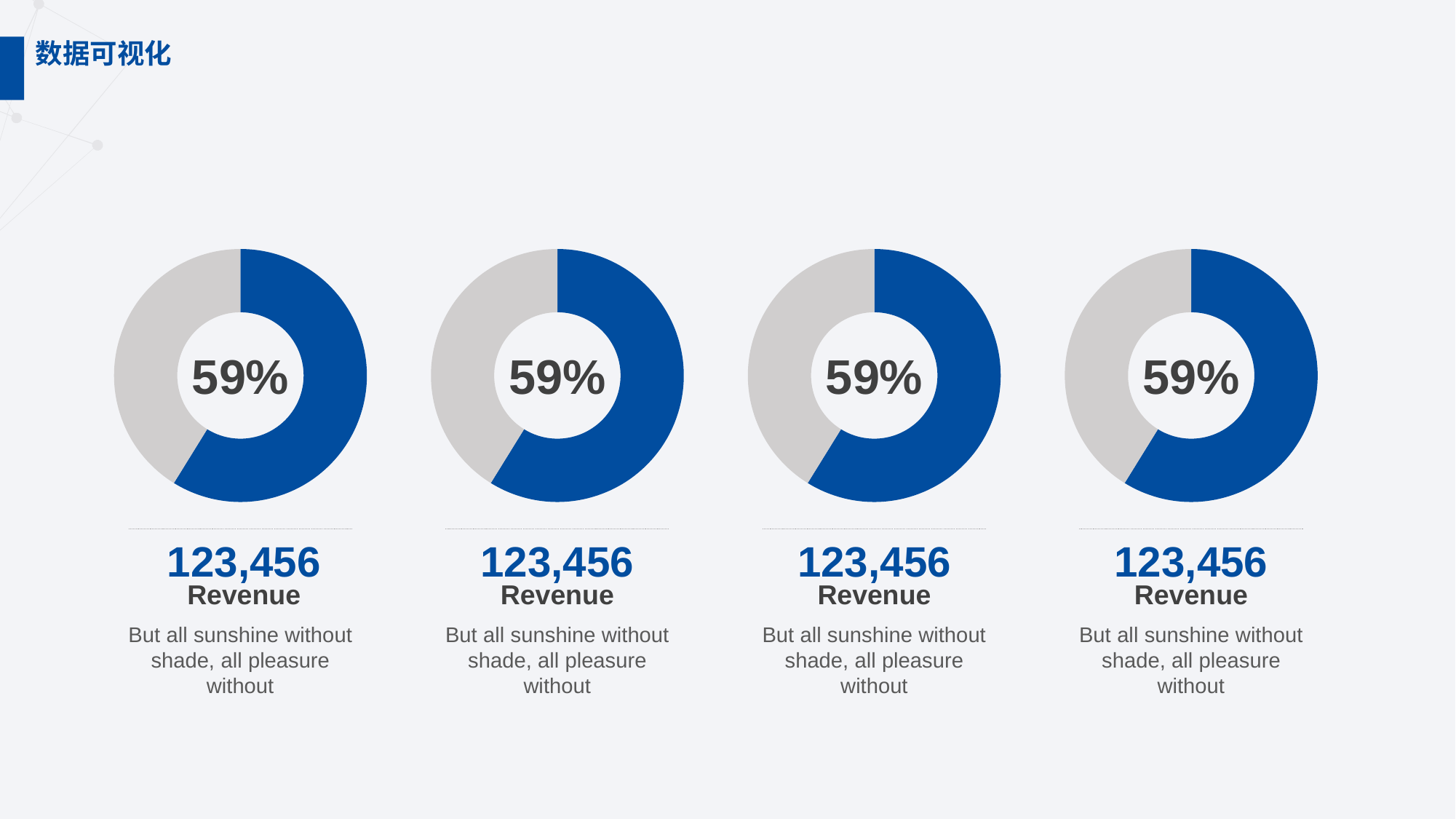

数据可视化

### Chart

| Category | 销售额 |
|---|---|
| 第一季度 | 100.0 |
| 第二季度 | 70.0 |
59%

### Chart

| Category | 销售额 |
|---|---|
| 第一季度 | 100.0 |
| 第二季度 | 70.0 |
59%

### Chart

| Category | 销售额 |
|---|---|
| 第一季度 | 100.0 |
| 第二季度 | 70.0 |
59%

### Chart

| Category | 销售额 |
|---|---|
| 第一季度 | 100.0 |
| 第二季度 | 70.0 |
59%
123,456
Revenue
123,456
Revenue
123,456
Revenue
123,456
Revenue
But all sunshine without shade, all pleasure without
But all sunshine without shade, all pleasure without
But all sunshine without shade, all pleasure without
But all sunshine without shade, all pleasure without